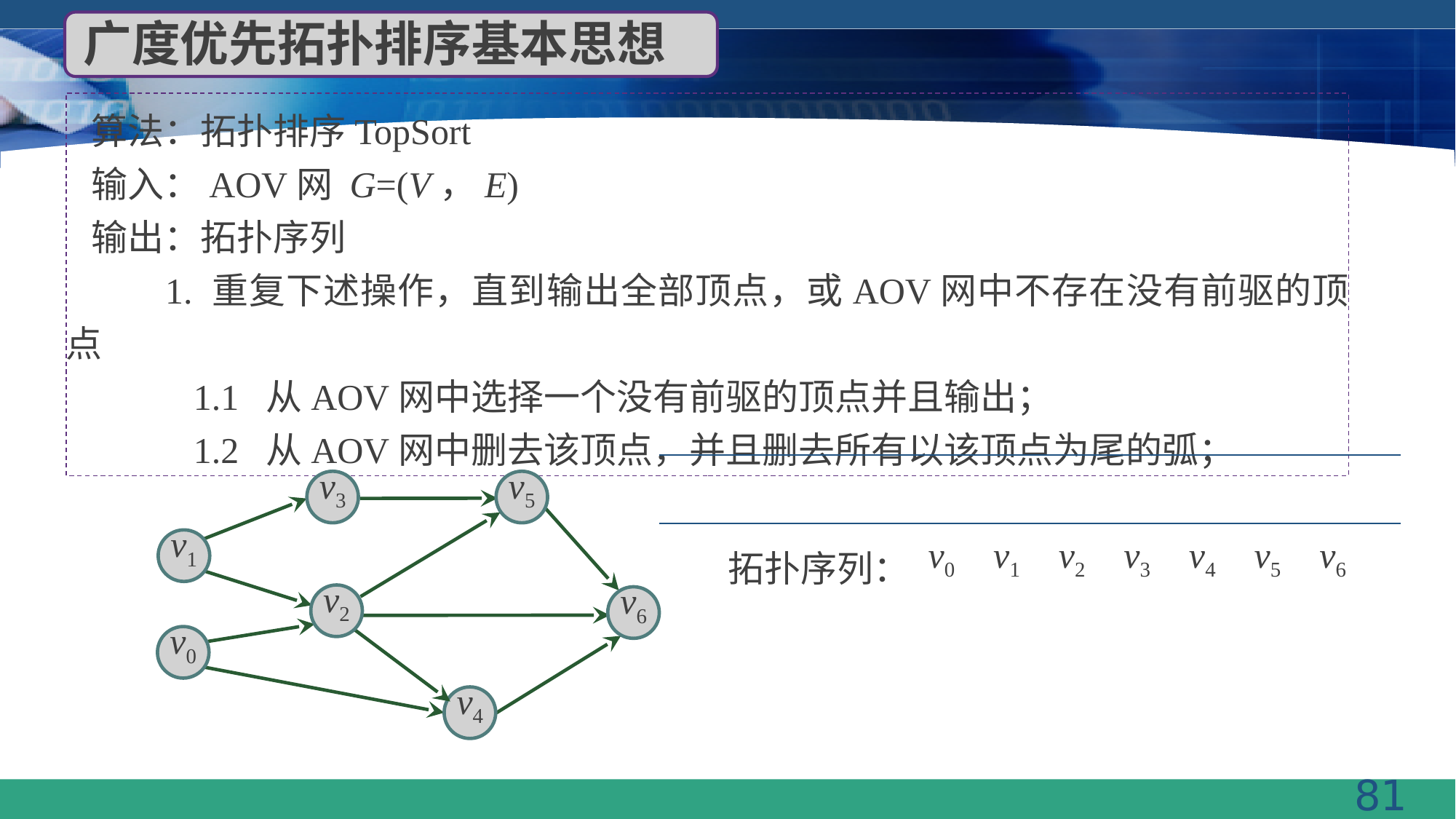

广度优先拓扑排序基本思想

  算法：拓扑排序TopSort
  输入：AOV网 G=(V，E)
  输出：拓扑序列
          1. 重复下述操作，直到输出全部顶点，或AOV网中不存在没有前驱的顶点
              1.1  从AOV网中选择一个没有前驱的顶点并且输出；
              1.2  从AOV网中删去该顶点，并且删去所有以该顶点为尾的弧；
|  |
| --- |
v3

v5

v1

v2

拓扑序列：
v0
v1
v2
v3
v4
v5
v6
v6

v0

v4